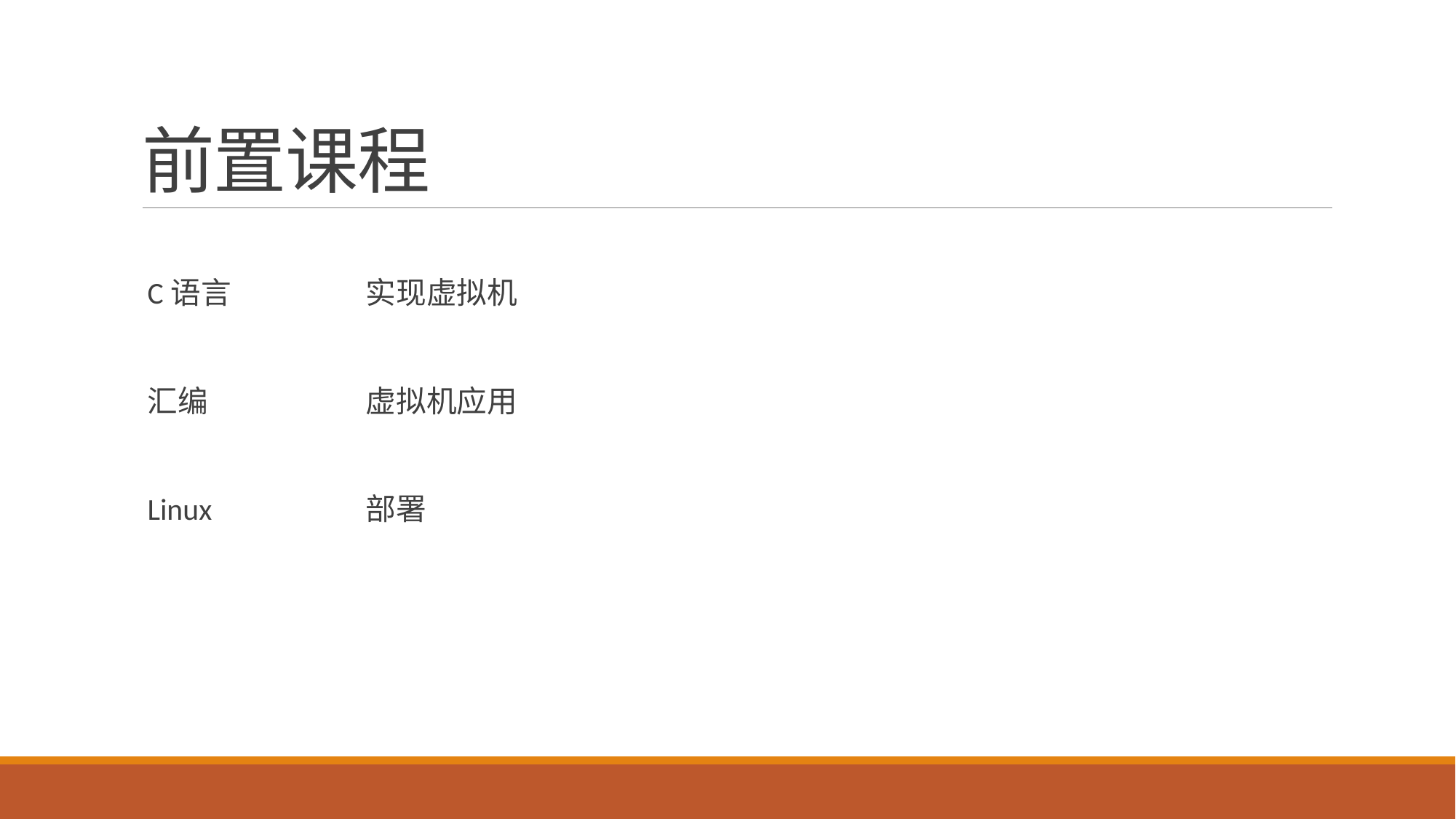

# 前置课程

C语言		实现虚拟机

汇编		虚拟机应用

Linux		部署